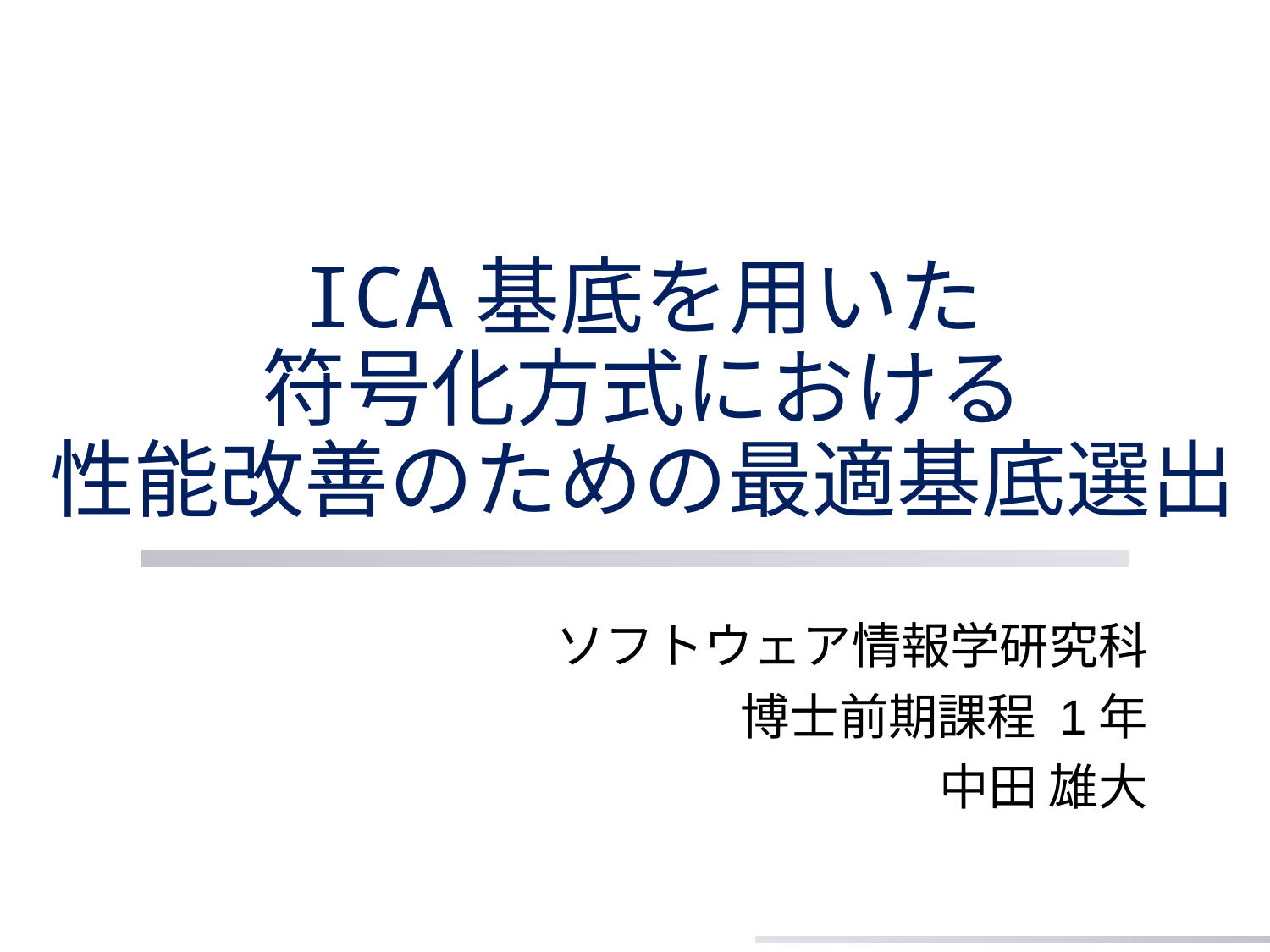

# ICA基底を用いた 符号化方式における 性能改善のための最適基底選出
ソフトウェア情報学研究科
博士前期課程 1年
中田 雄大